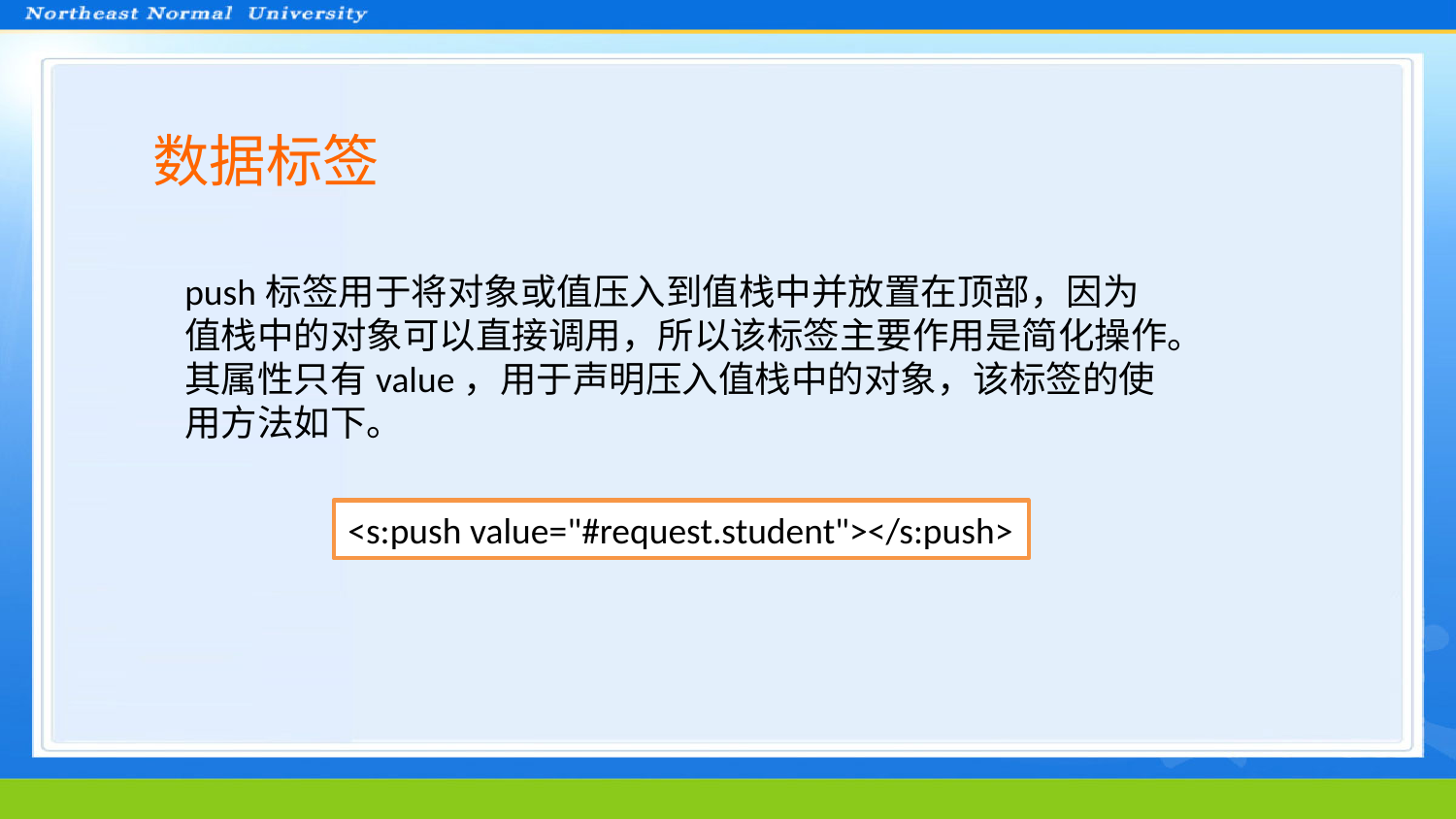

数据标签
push标签用于将对象或值压入到值栈中并放置在顶部，因为值栈中的对象可以直接调用，所以该标签主要作用是简化操作。其属性只有value，用于声明压入值栈中的对象，该标签的使用方法如下。
<s:push value="#request.student"></s:push>